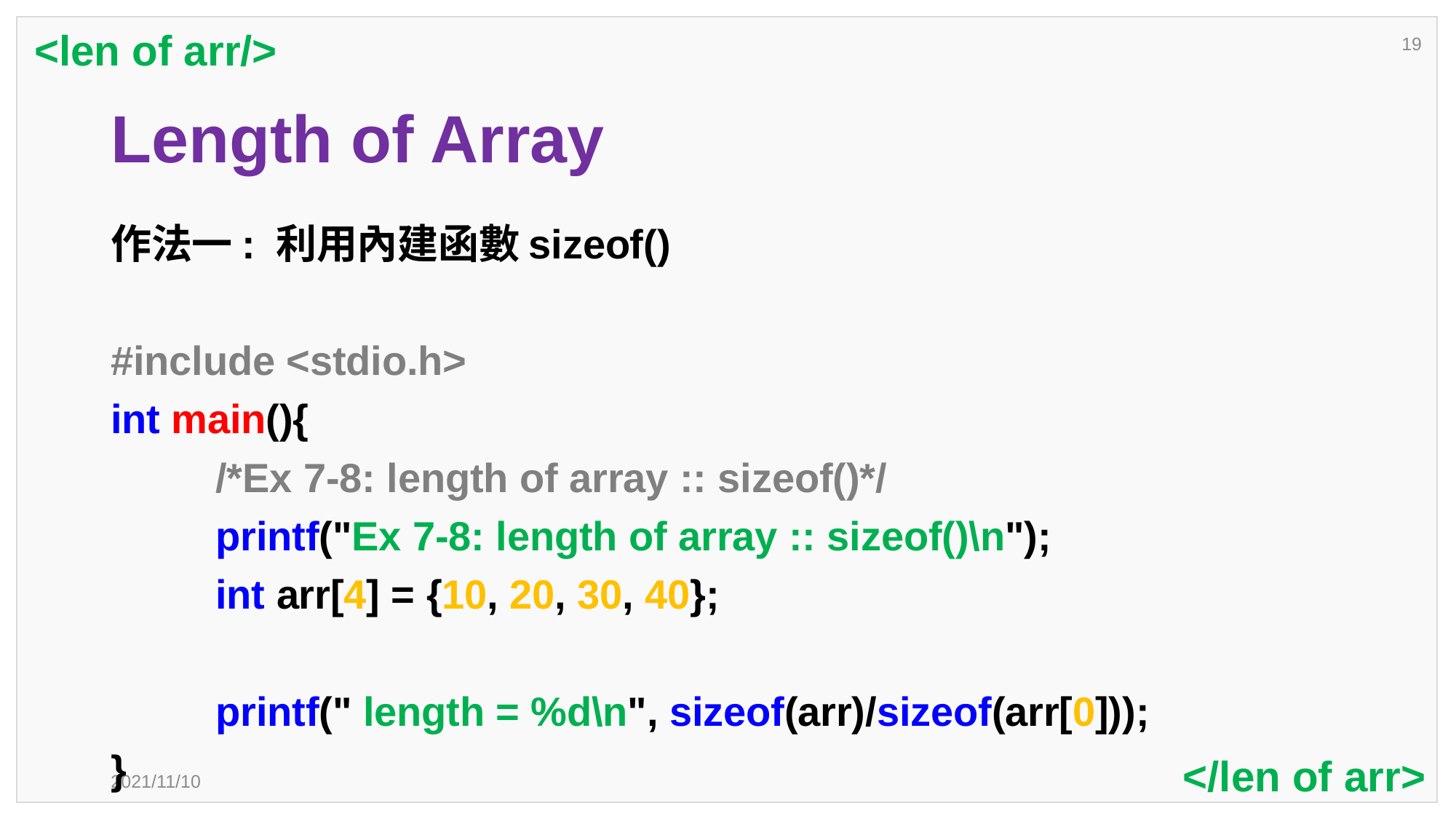

<len of arr/>
19
# Length of Array
作法一: 利用內建函數sizeof()

#include <stdio.h>
int main(){
	/*Ex 7-8: length of array :: sizeof()*/
	printf("Ex 7-8: length of array :: sizeof()\n");
	int arr[4] = {10, 20, 30, 40};

	printf(" length = %d\n", sizeof(arr)/sizeof(arr[0]));
}
</len of arr>
2021/11/10